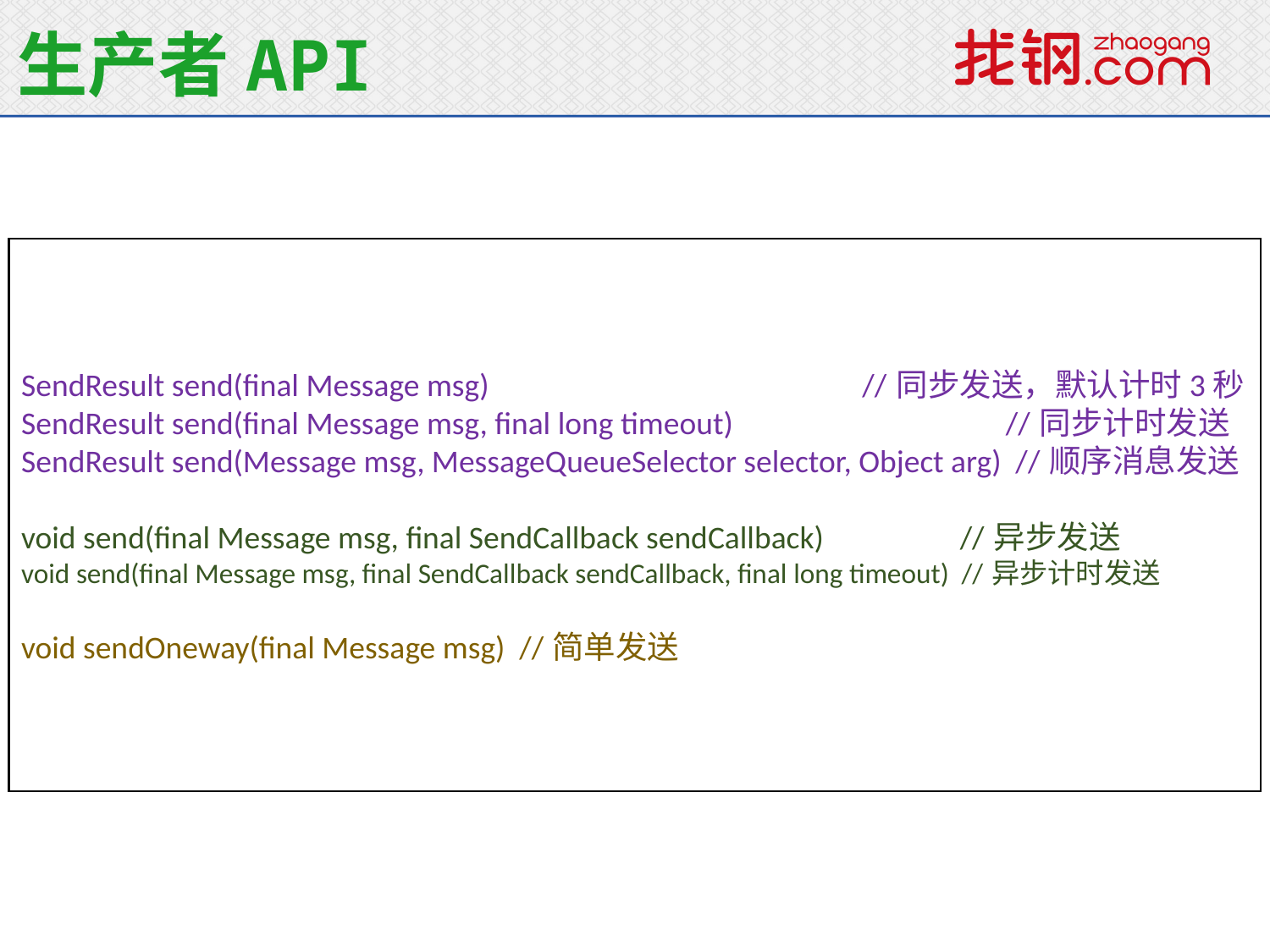

生产者API
SendResult send(final Message msg)                                                    //同步发送，默认计时3秒
SendResult send(final Message msg, final long timeout)                                      //同步计时发送
SendResult send(Message msg, MessageQueueSelector selector, Object arg)  //顺序消息发送

void send(final Message msg, final SendCallback sendCallback)                   //异步发送
void send(final Message msg, final SendCallback sendCallback, final long timeout)  //异步计时发送

void sendOneway(final Message msg)  //简单发送